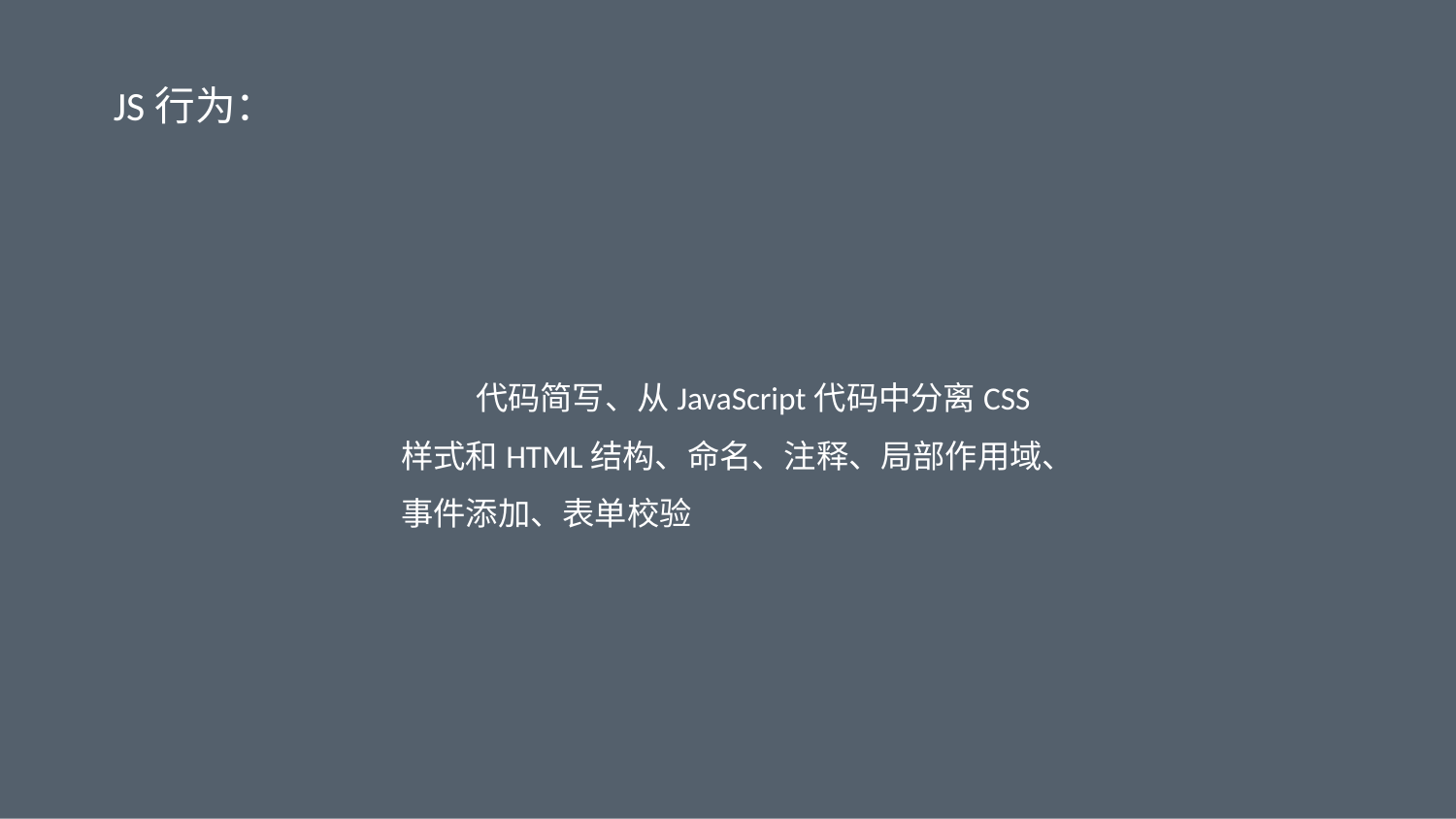

JS行为：
代码简写、从JavaScript代码中分离CSS样式和HTML结构、命名、注释、局部作用域、事件添加、表单校验